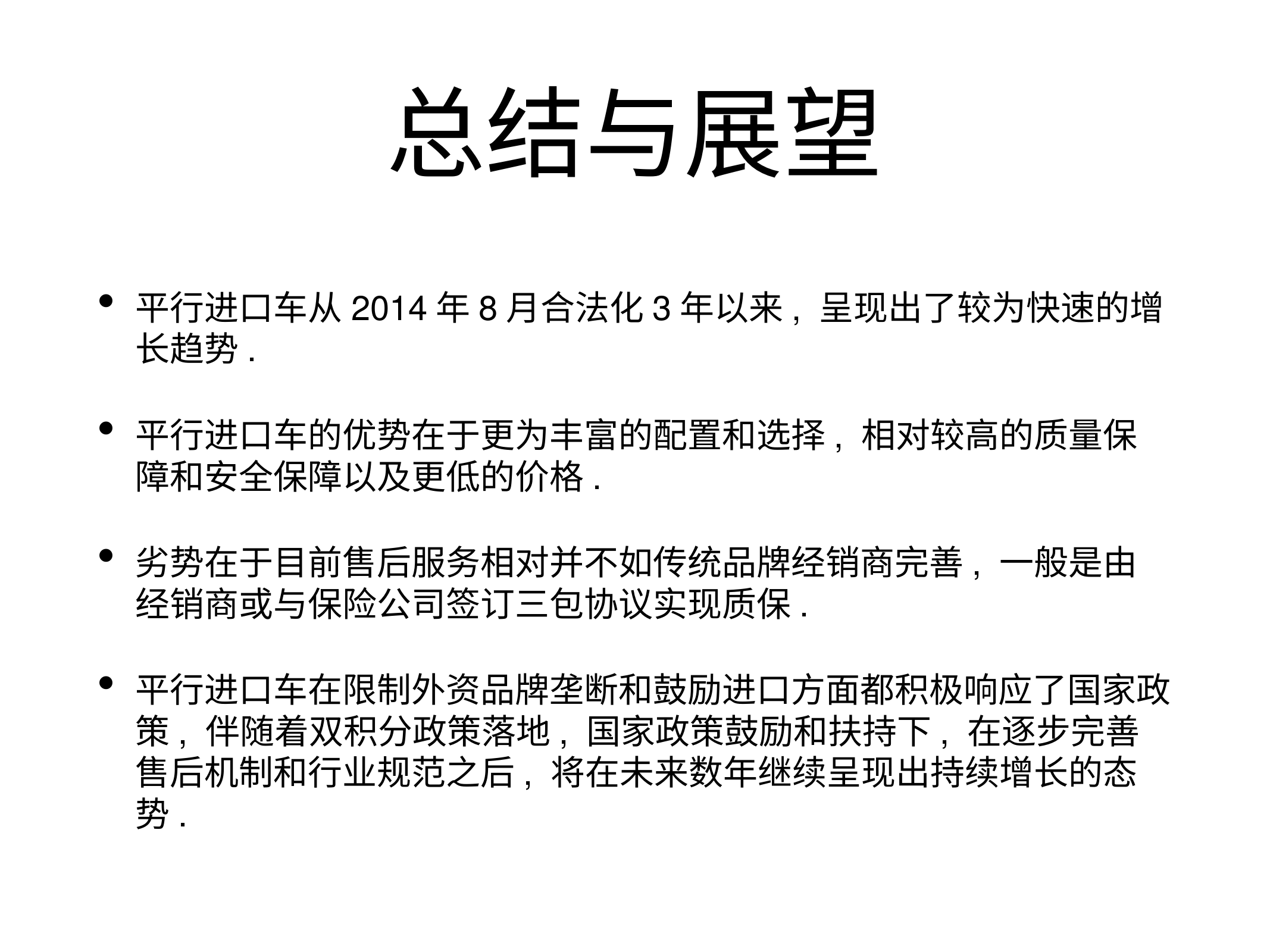

# 总结与展望
平行进口车从2014年8月合法化3年以来, 呈现出了较为快速的增长趋势.
平行进口车的优势在于更为丰富的配置和选择, 相对较高的质量保障和安全保障以及更低的价格.
劣势在于目前售后服务相对并不如传统品牌经销商完善, 一般是由经销商或与保险公司签订三包协议实现质保.
平行进口车在限制外资品牌垄断和鼓励进口方面都积极响应了国家政策, 伴随着双积分政策落地, 国家政策鼓励和扶持下, 在逐步完善售后机制和行业规范之后, 将在未来数年继续呈现出持续增长的态势.